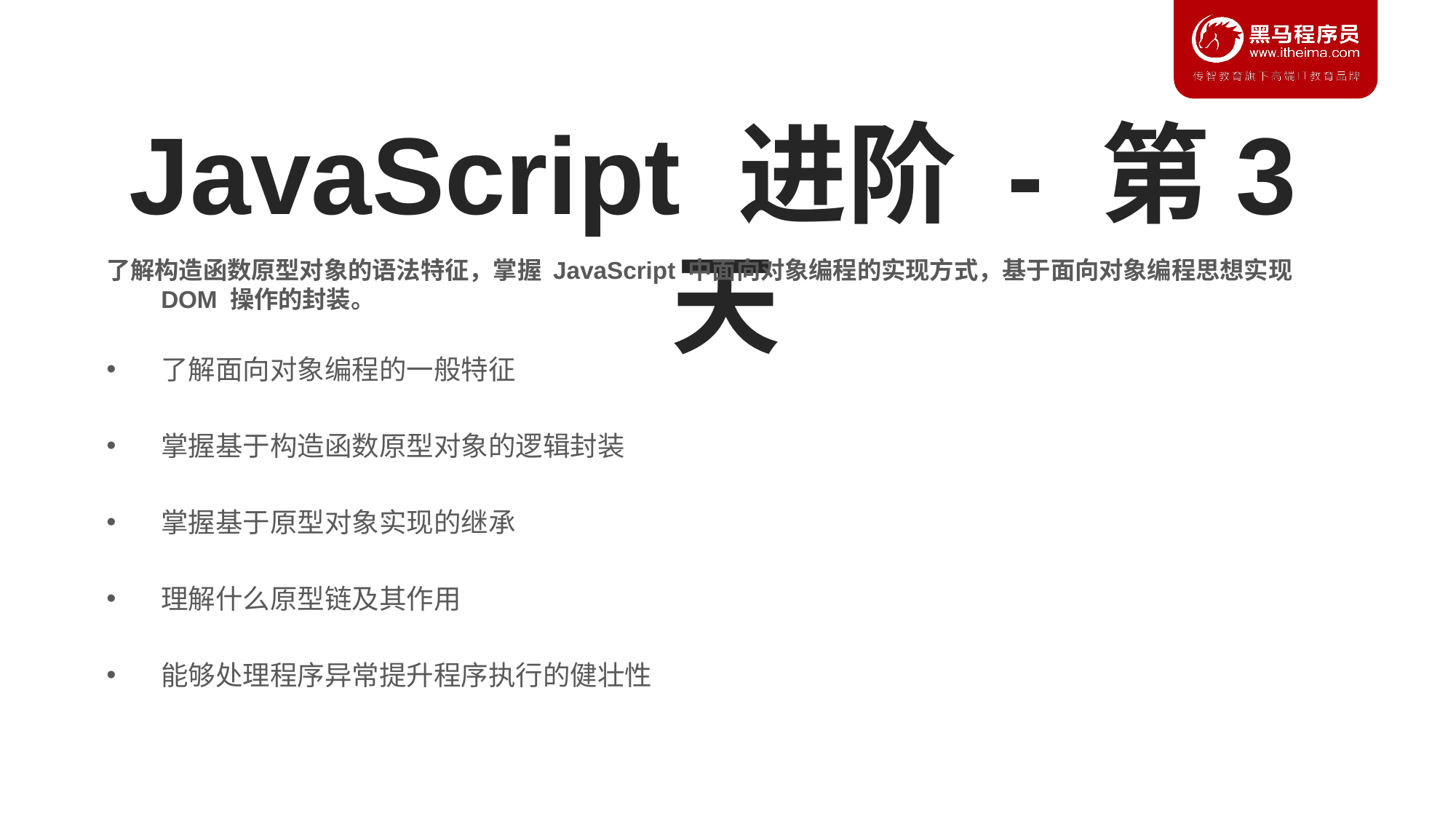

# JavaScript 进阶 - 第3天
了解构造函数原型对象的语法特征，掌握 JavaScript 中面向对象编程的实现方式，基于面向对象编程思想实现 DOM 操作的封装。

了解面向对象编程的一般特征

掌握基于构造函数原型对象的逻辑封装

掌握基于原型对象实现的继承

理解什么原型链及其作用

能够处理程序异常提升程序执行的健壮性